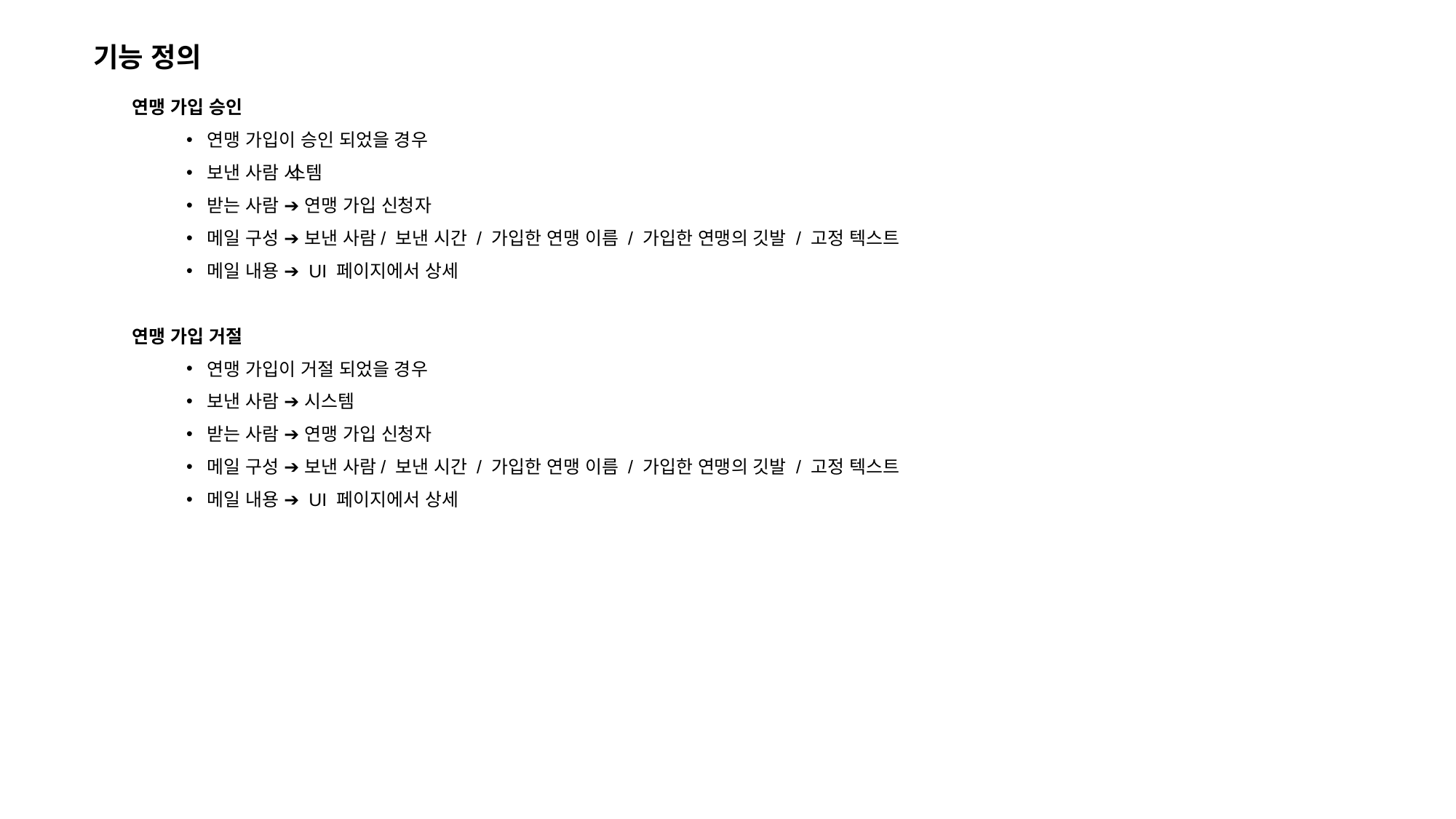

기능 정의
연맹 가입 승인
연맹 가입이 승인 되었을 경우
보낸 사람 ➔ 시스템
받는 사람 ➔ 연맹 가입 신청자
메일 구성 ➔ 보낸 사람/ 보낸 시간 / 가입한 연맹 이름 / 가입한 연맹의 깃발 / 고정 텍스트
메일 내용 ➔ UI 페이지에서 상세

연맹 가입 거절
연맹 가입이 거절 되었을 경우
보낸 사람 ➔ 시스템
받는 사람 ➔ 연맹 가입 신청자
메일 구성 ➔ 보낸 사람/ 보낸 시간 / 가입한 연맹 이름 / 가입한 연맹의 깃발 / 고정 텍스트
메일 내용 ➔ UI 페이지에서 상세